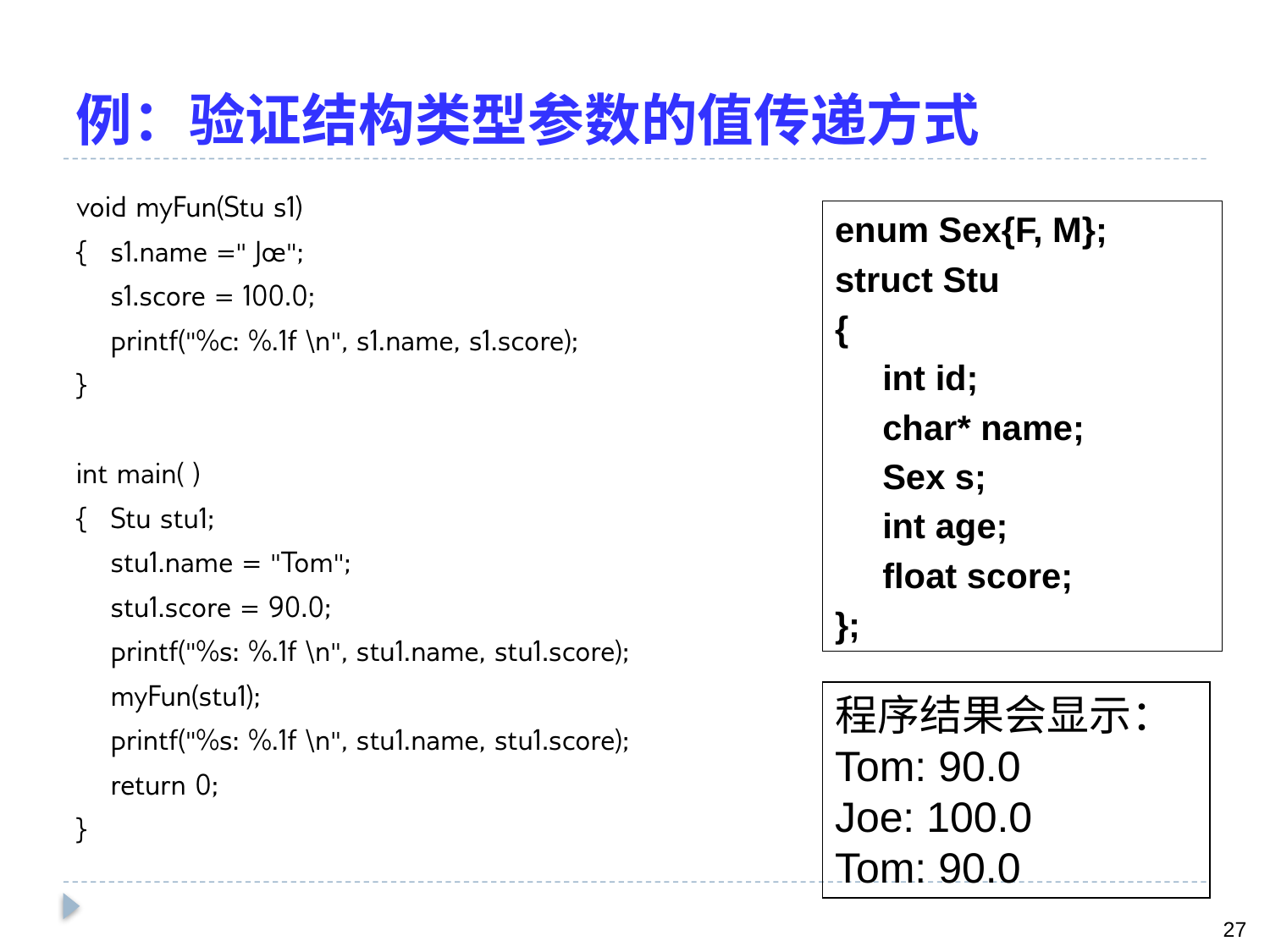

# 例：验证结构类型参数的值传递方式

void myFun(Stu s1)
{	s1.name =" Joe";
	s1.score = 100.0;
	printf("%c: %.1f \n", s1.name, s1.score);
}

int main( )
{	Stu stu1;
	stu1.name = "Tom";
	stu1.score = 90.0;
	printf("%s: %.1f \n", stu1.name, stu1.score);
	myFun(stu1);
	printf("%s: %.1f \n", stu1.name, stu1.score);
	return 0;
}
enum Sex{F, M};
struct Stu
{
	int id;
	char* name;
	Sex s;
	int age;
	float score;
};
程序结果会显示：
Tom: 90.0
Joe: 100.0
Tom: 90.0
27